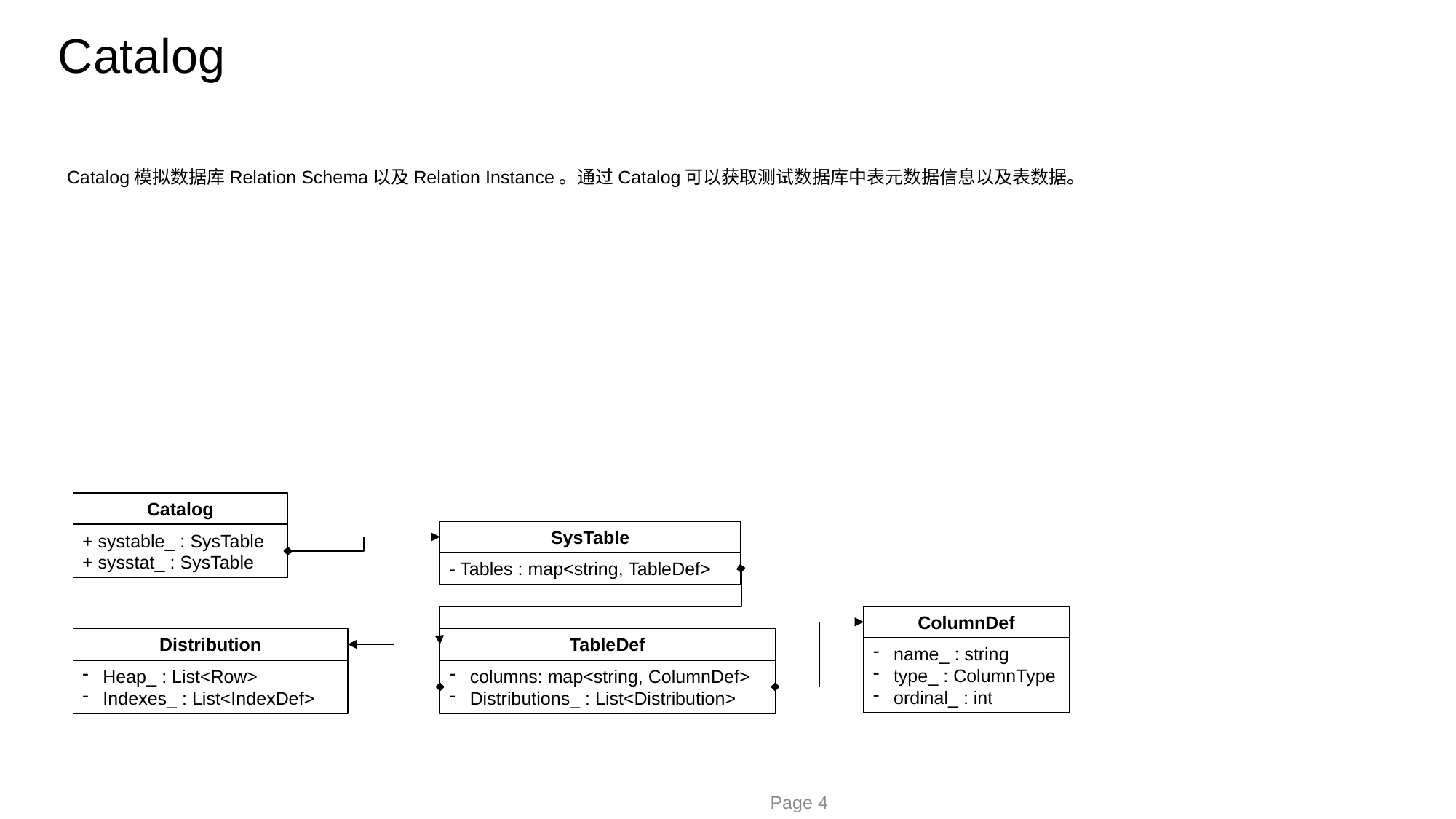

# Catalog
Catalog模拟数据库Relation Schema以及Relation Instance。通过Catalog可以获取测试数据库中表元数据信息以及表数据。
Catalog
SysTable
+ systable_ : SysTable
+ sysstat_ : SysTable
- Tables : map<string, TableDef>
ColumnDef
Distribution
TableDef
name_ : string
type_ : ColumnType
ordinal_ : int
Heap_ : List<Row>
Indexes_ : List<IndexDef>
columns: map<string, ColumnDef>
Distributions_ : List<Distribution>
Page 4